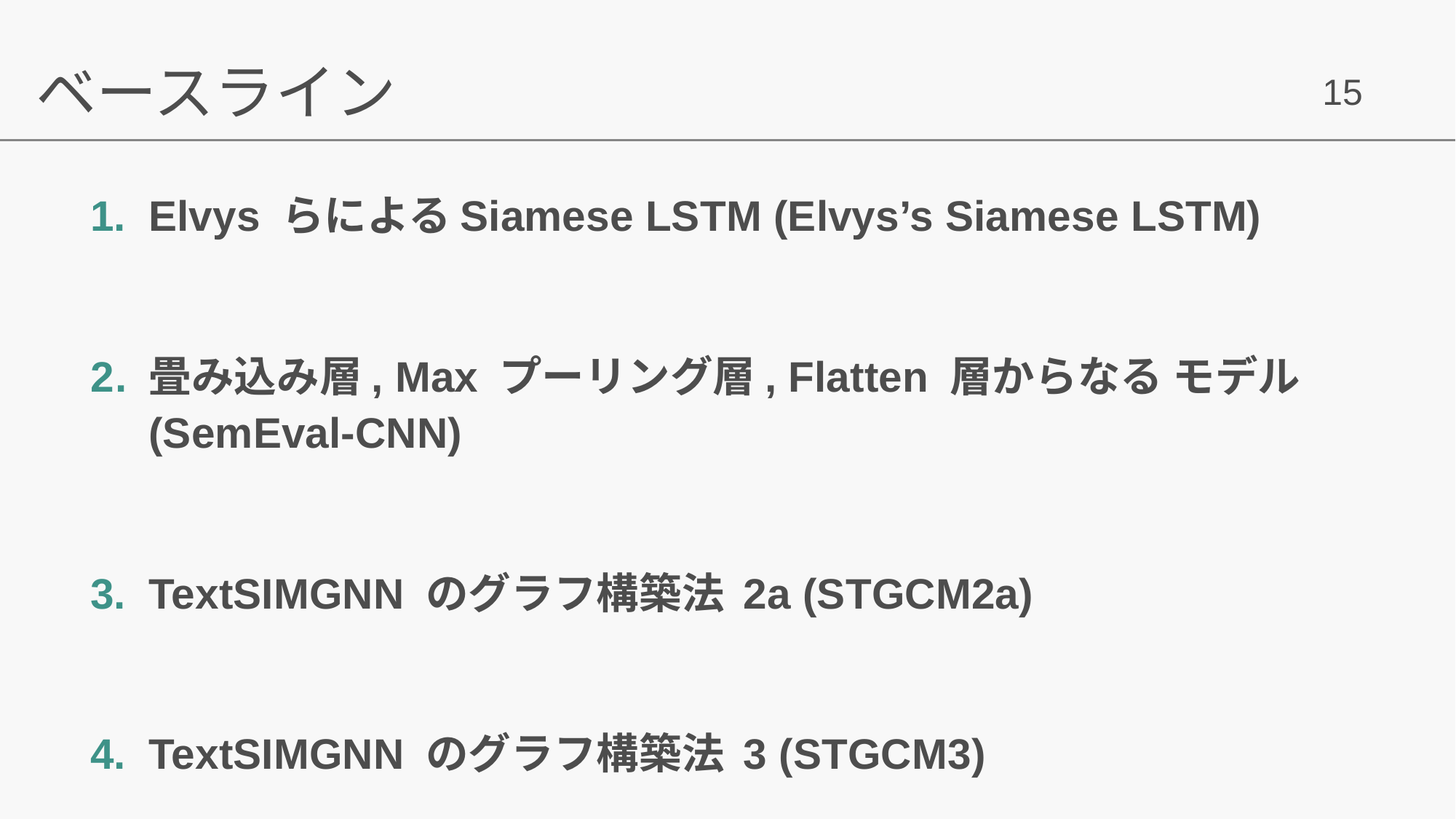

ベースライン
Elvys らによるSiamese LSTM (Elvys’s Siamese LSTM)

畳み込み層, Max プーリング層, Flatten 層からなる モデル (SemEval-CNN)

TextSIMGNN のグラフ構築法 2a (STGCM2a)

TextSIMGNN のグラフ構築法 3 (STGCM3)